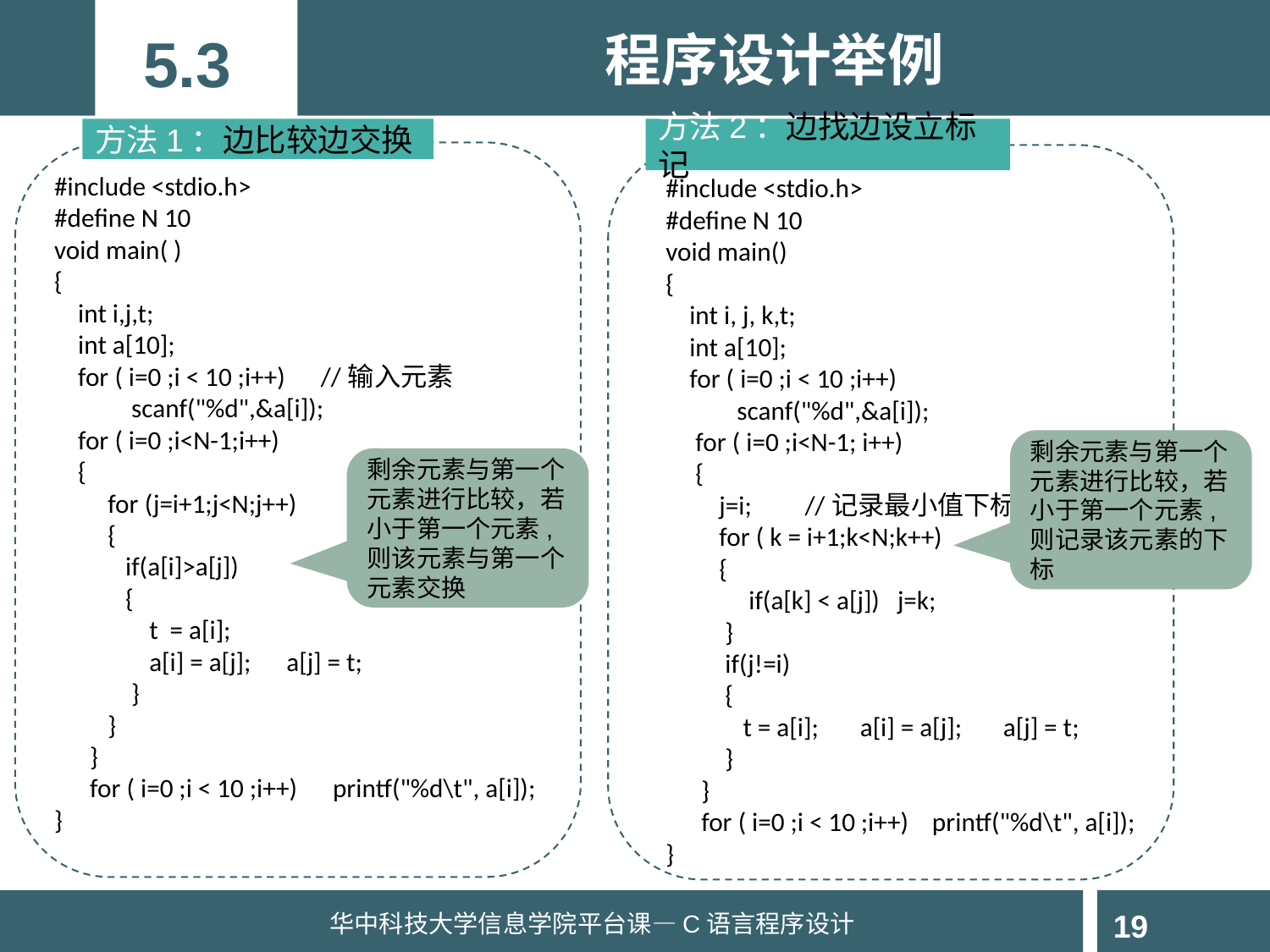

程序设计举例
5.3
方法1：边比较边交换
方法2：边找边设立标记

#include <stdio.h>
#define N 10
void main( )
{
    int i,j,t;
    int a[10];
    for ( i=0 ;i < 10 ;i++)      //输入元素
             scanf("%d",&a[i]);
    for ( i=0 ;i<N-1;i++)
    {
         for (j=i+1;j<N;j++)
         {
            if(a[i]>a[j])
            {
                t  = a[i];
                a[i] = a[j];      a[j] = t;
             }
         }
      }
      for ( i=0 ;i < 10 ;i++)      printf("%d\t", a[i]);
}
#include <stdio.h>
#define N 10
void main()
{
    int i, j, k,t;
    int a[10];
    for ( i=0 ;i < 10 ;i++)
            scanf("%d",&a[i]);
     for ( i=0 ;i<N-1; i++)
     {
         j=i;         //记录最小值下标
         for ( k = i+1;k<N;k++)
         {
              if(a[k] < a[j])   j=k;
          }
          if(j!=i)
          {
             t = a[i];       a[i] = a[j];       a[j] = t;
          }
      }
      for ( i=0 ;i < 10 ;i++)    printf("%d\t", a[i]);
}
剩余元素与第一个元素进行比较，若小于第一个元素,则记录该元素的下标
剩余元素与第一个元素进行比较，若小于第一个元素,则该元素与第一个元素交换